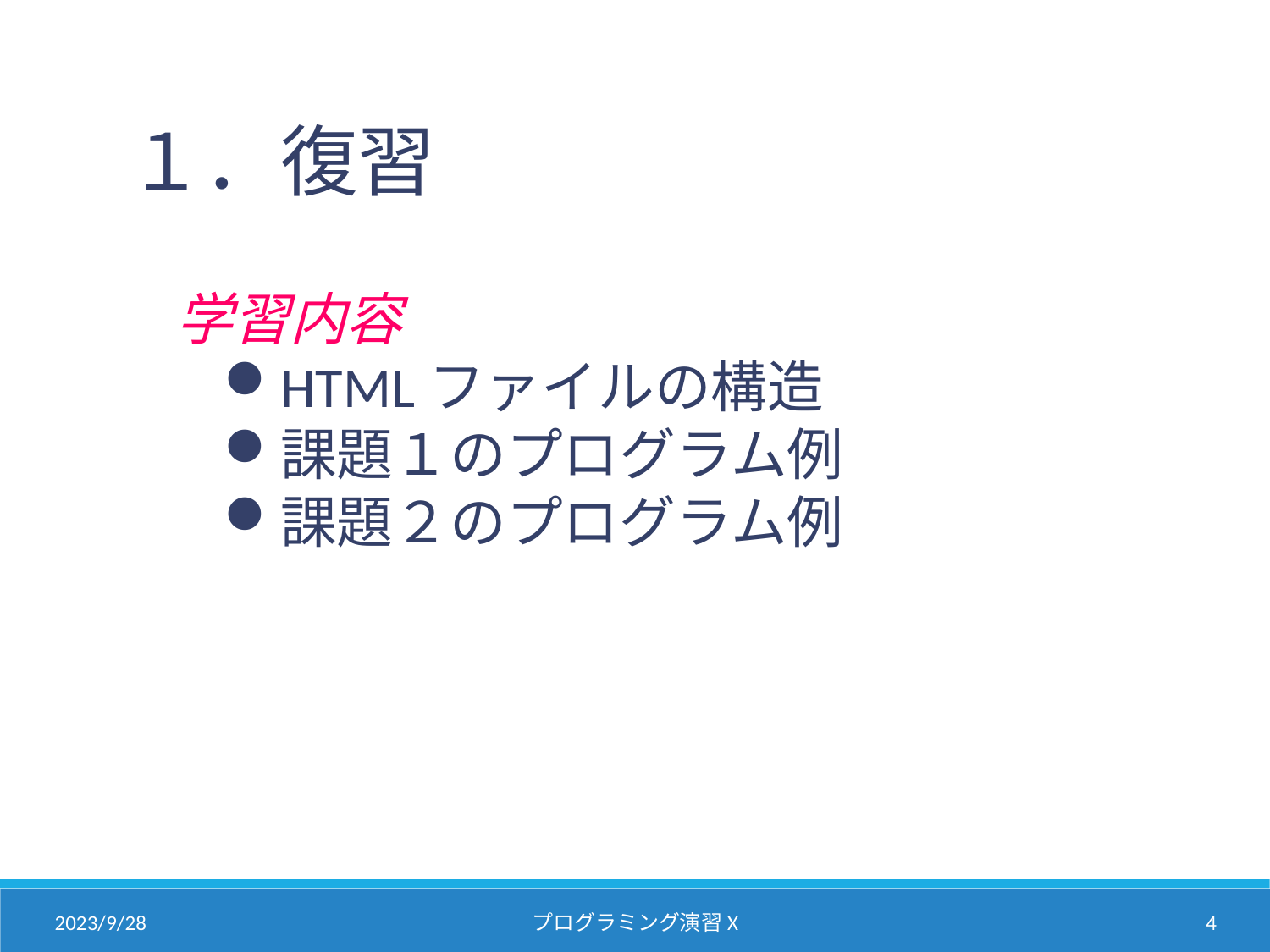

# １．復習
学習内容
HTMLファイルの構造
課題１のプログラム例
課題２のプログラム例

2023/9/28
プログラミング演習X
4